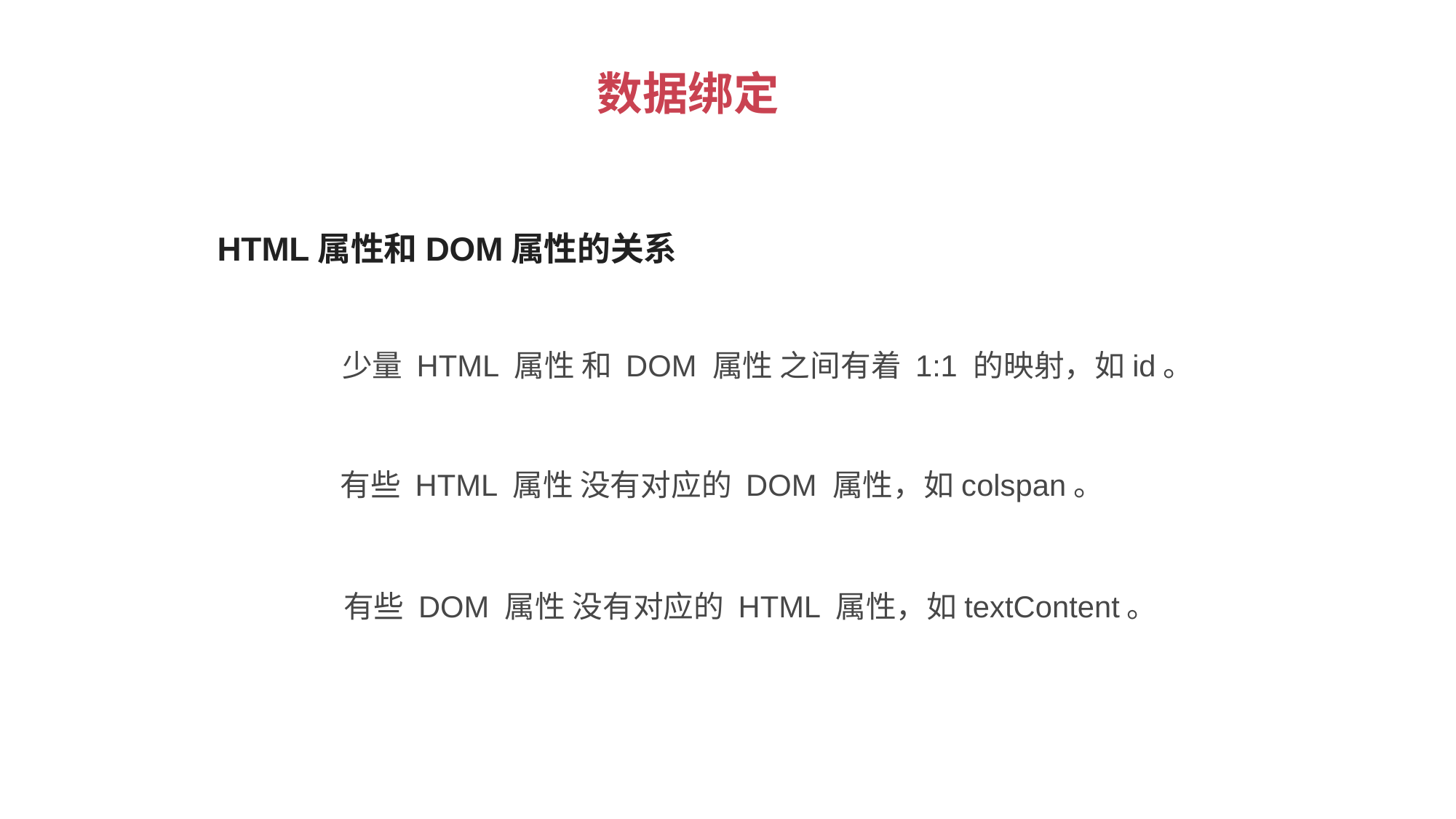

数据绑定
 HTML属性和DOM属性的关系
少量 HTML 属性 和 DOM 属性 之间有着 1:1 的映射，如id。
有些 HTML 属性 没有对应的 DOM 属性，如colspan。
有些 DOM 属性 没有对应的 HTML 属性，如textContent。